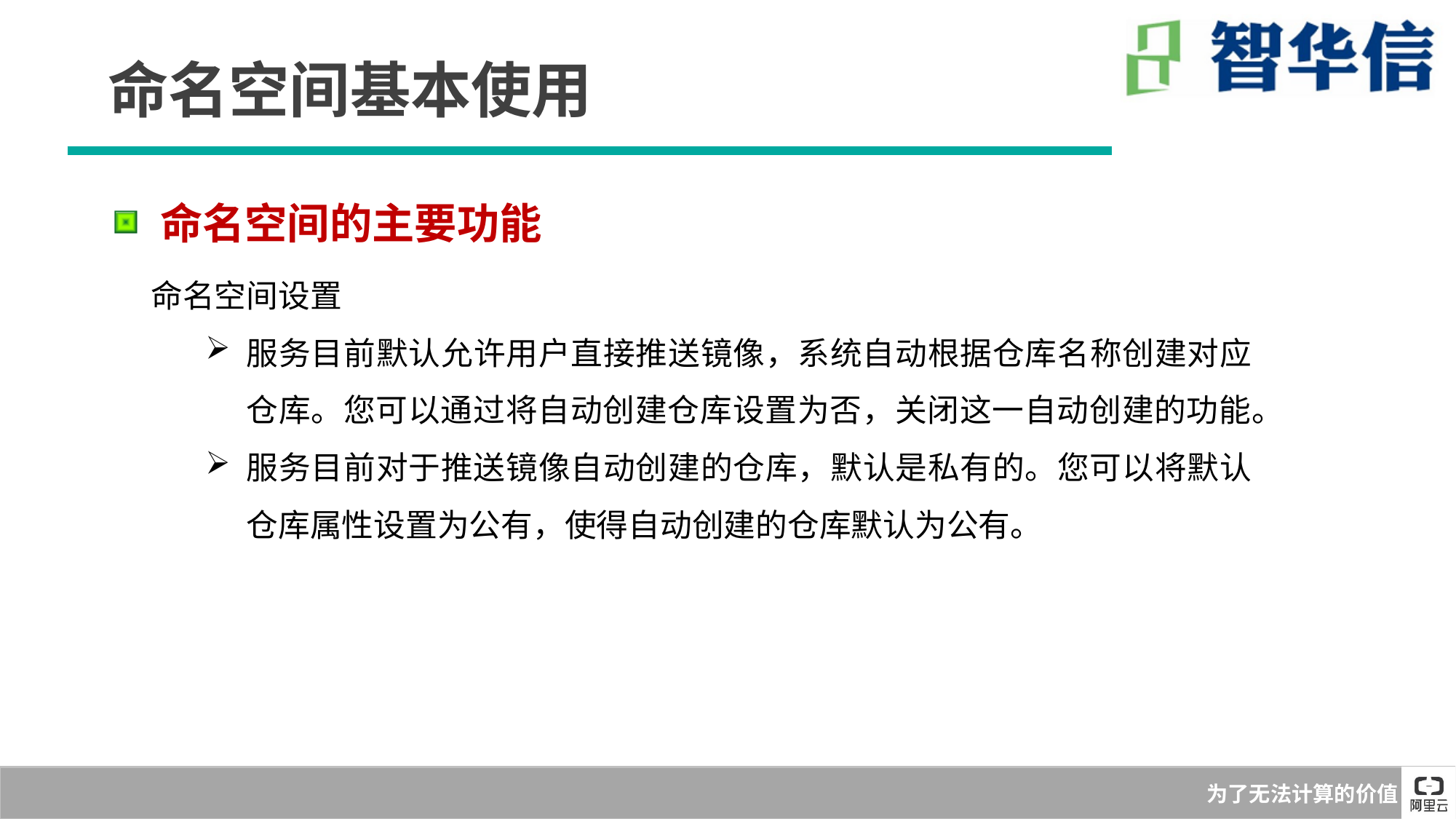

命名空间基本使用
 命名空间的主要功能
命名空间设置
服务目前默认允许用户直接推送镜像，系统自动根据仓库名称创建对应仓库。您可以通过将自动创建仓库设置为否，关闭这一自动创建的功能。
服务目前对于推送镜像自动创建的仓库，默认是私有的。您可以将默认仓库属性设置为公有，使得自动创建的仓库默认为公有。